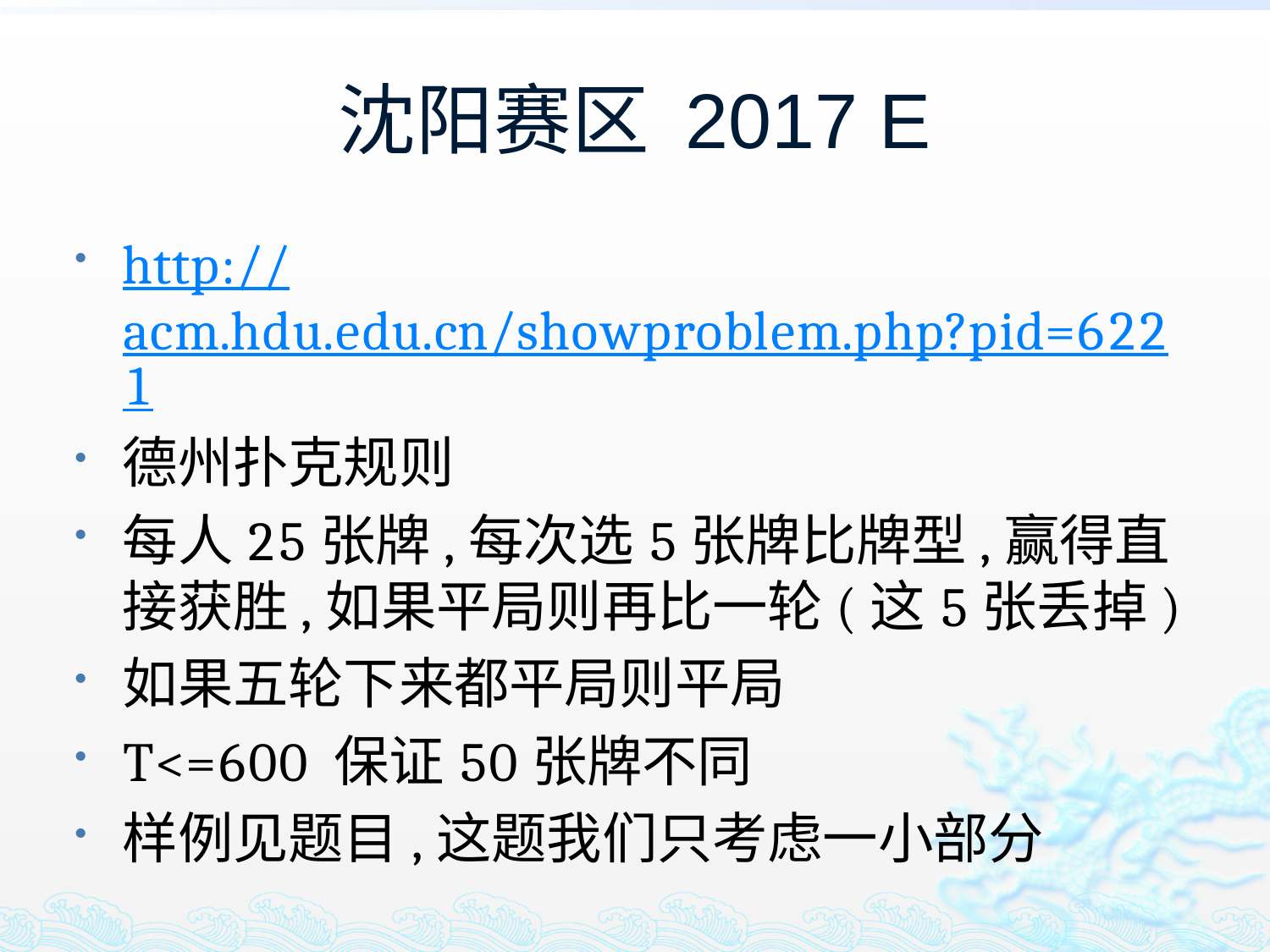

# 沈阳赛区 2017 E
http://acm.hdu.edu.cn/showproblem.php?pid=6221
德州扑克规则
每人25张牌,每次选5张牌比牌型,赢得直接获胜,如果平局则再比一轮(这5张丢掉)
如果五轮下来都平局则平局
T<=600 保证50张牌不同
样例见题目,这题我们只考虑一小部分